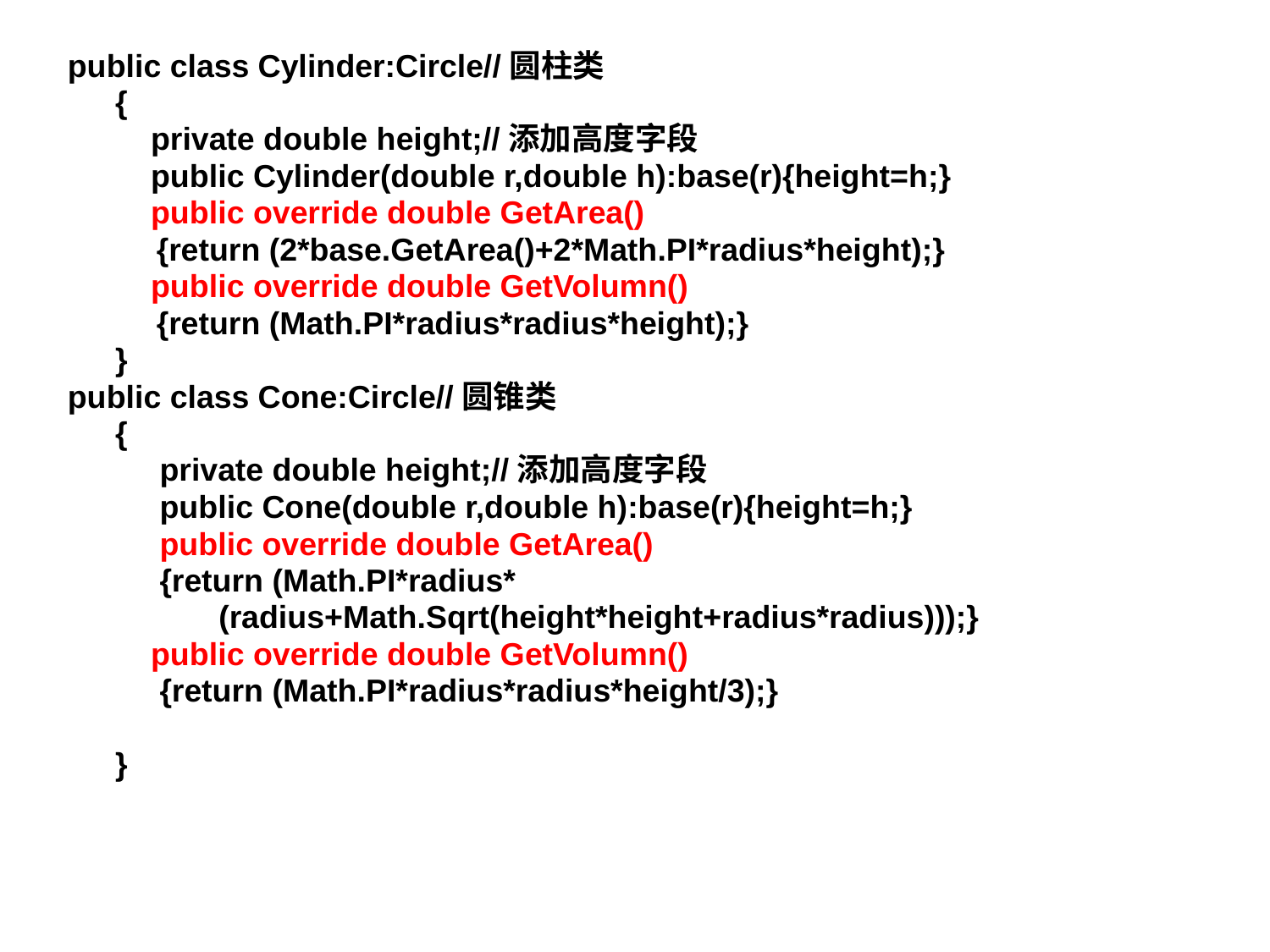

public class Cylinder:Circle//圆柱类
	{
	    private double height;//添加高度字段
	    public Cylinder(double r,double h):base(r){height=h;}
	    public override double GetArea()
          {return (2*base.GetArea()+2*Math.PI*radius*height);}
	    public override double GetVolumn()
          {return (Math.PI*radius*radius*height);}
	}
public class Cone:Circle//圆锥类
	{
	     private double height;//添加高度字段
	     public Cone(double r,double h):base(r){height=h;}
	     public override double GetArea()
	     {return (Math.PI*radius*
                 (radius+Math.Sqrt(height*height+radius*radius)));}
	    public override double GetVolumn()
	     {return (Math.PI*radius*radius*height/3);}

	}